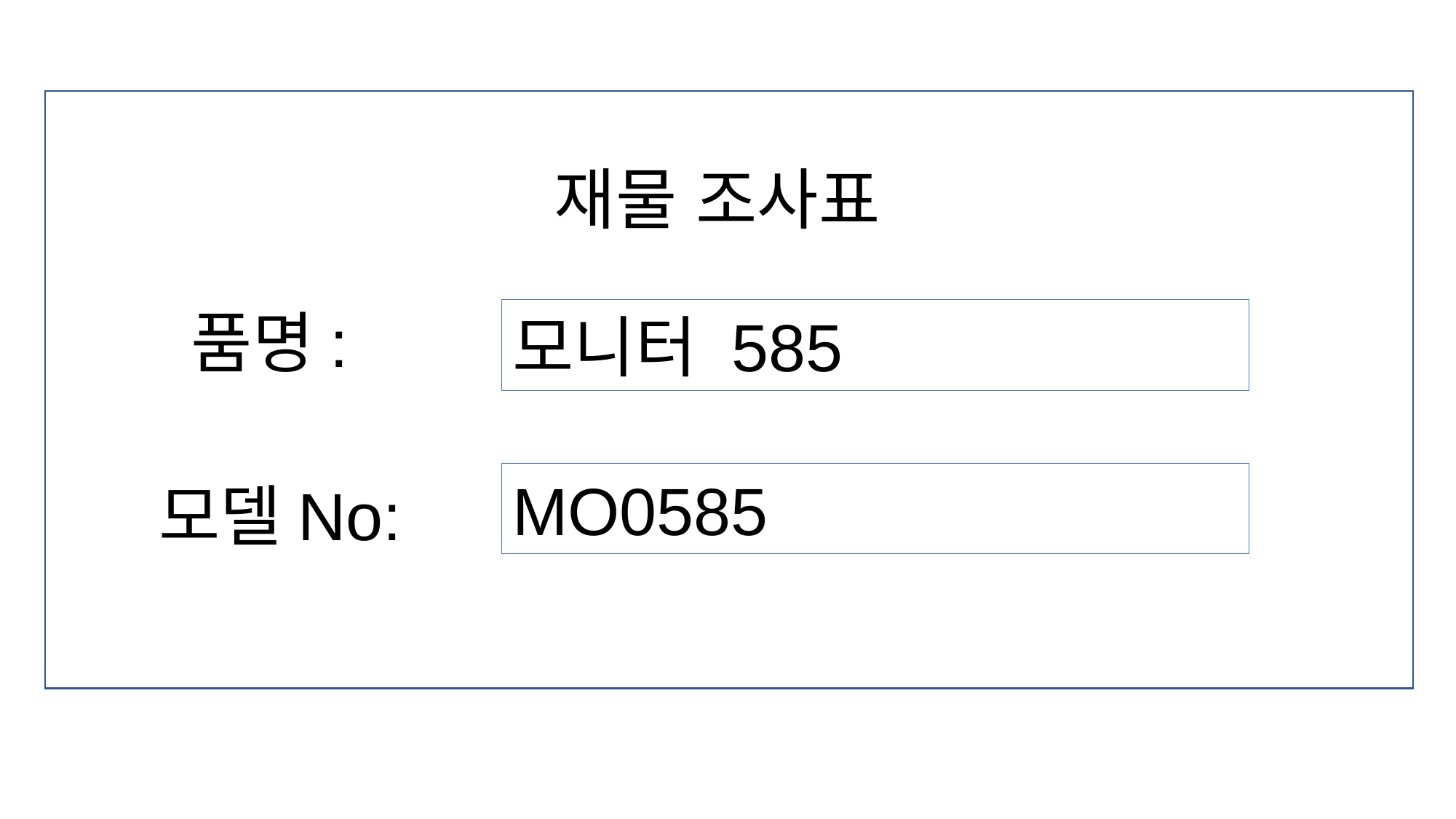

재물 조사표
품명:
모니터 585
MO0585
모델No: